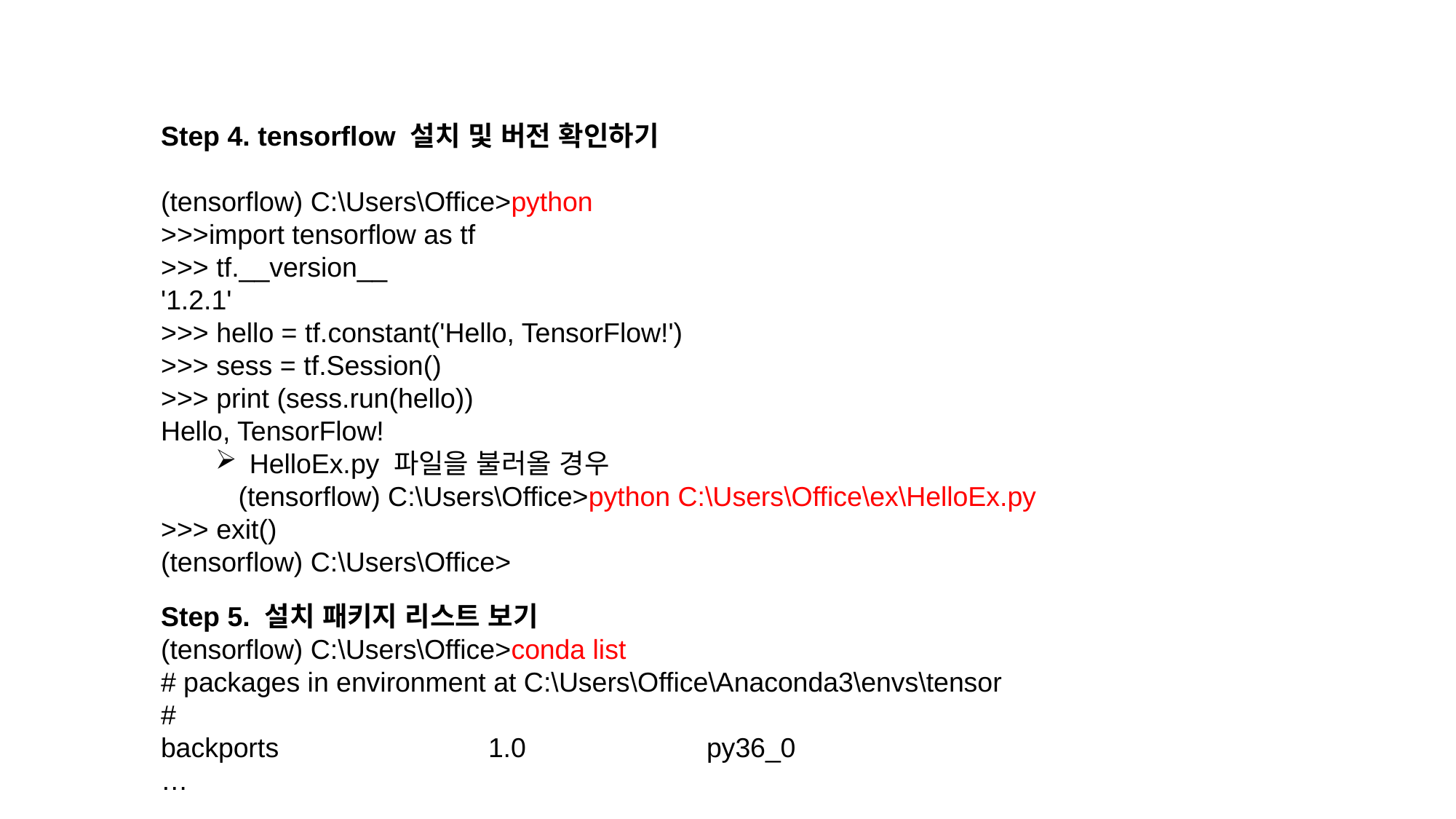

Step 4. tensorflow 설치 및 버전 확인하기

(tensorflow) C:\Users\Office>python
>>>import tensorflow as tf
>>> tf.__version__
'1.2.1'
>>> hello = tf.constant('Hello, TensorFlow!')
>>> sess = tf.Session()
>>> print (sess.run(hello))
Hello, TensorFlow!
HelloEx.py 파일을 불러올 경우
   (tensorflow) C:\Users\Office>python C:\Users\Office\ex\HelloEx.py
>>> exit()
(tensorflow) C:\Users\Office>
Step 5. 설치 패키지 리스트 보기
(tensorflow) C:\Users\Office>conda list
# packages in environment at C:\Users\Office\Anaconda3\envs\tensor
#
backports                 	1.0                      	py36_0
…